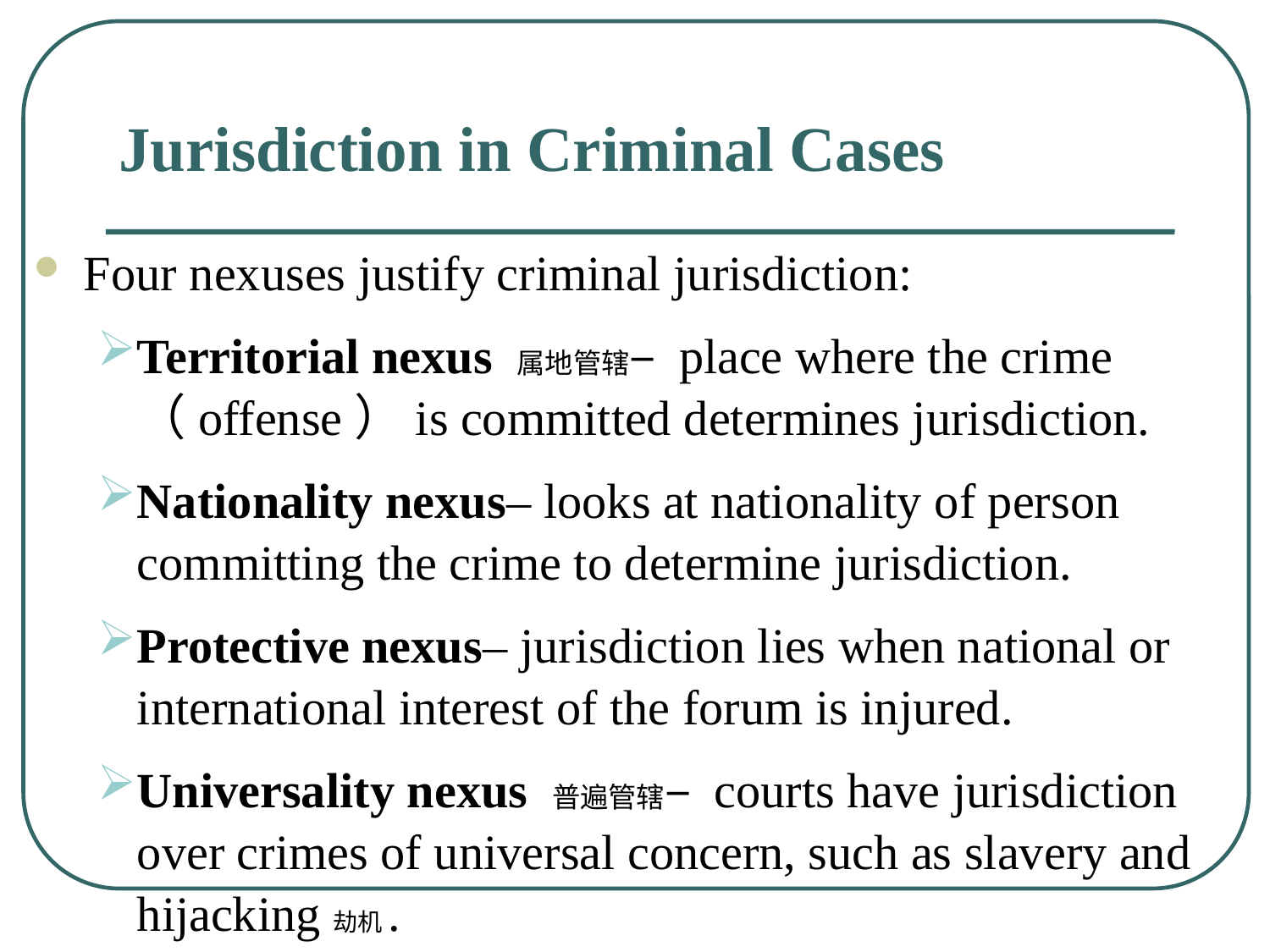

# Jurisdiction in Criminal Cases
Four nexuses justify criminal jurisdiction:
Territorial nexus 属地管辖– place where the crime （offense）is committed determines jurisdiction.
Nationality nexus– looks at nationality of person committing the crime to determine jurisdiction.
Protective nexus– jurisdiction lies when national or international interest of the forum is injured.
Universality nexus 普遍管辖– courts have jurisdiction over crimes of universal concern, such as slavery and hijacking劫机.